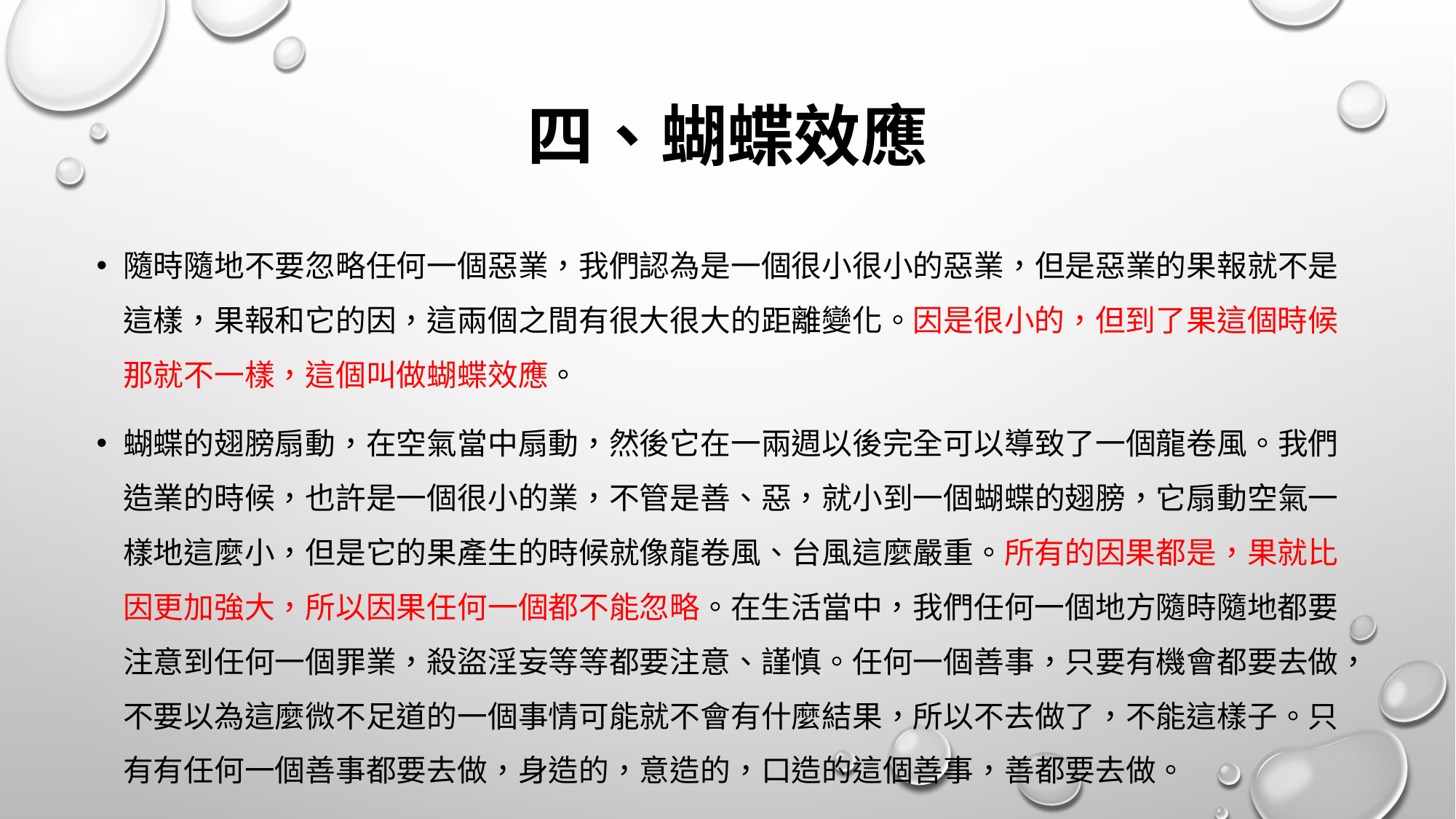

# 四、蝴蝶效應
隨時隨地不要忽略任何一個惡業，我們認為是一個很小很小的惡業，但是惡業的果報就不是這樣，果報和它的因，這兩個之間有很大很大的距離變化。因是很小的，但到了果這個時候那就不一樣，這個叫做蝴蝶效應。
蝴蝶的翅膀扇動，在空氣當中扇動，然後它在一兩週以後完全可以導致了一個龍卷風。我們造業的時候，也許是一個很小的業，不管是善、惡，就小到一個蝴蝶的翅膀，它扇動空氣一樣地這麼小，但是它的果產生的時候就像龍卷風、台風這麼嚴重。所有的因果都是，果就比因更加強大，所以因果任何一個都不能忽略。在生活當中，我們任何一個地方隨時隨地都要注意到任何一個罪業，殺盜淫妄等等都要注意、謹慎。任何一個善事，只要有機會都要去做，不要以為這麼微不足道的一個事情可能就不會有什麼結果，所以不去做了，不能這樣子。只有有任何一個善事都要去做，身造的，意造的，口造的這個善事，善都要去做。